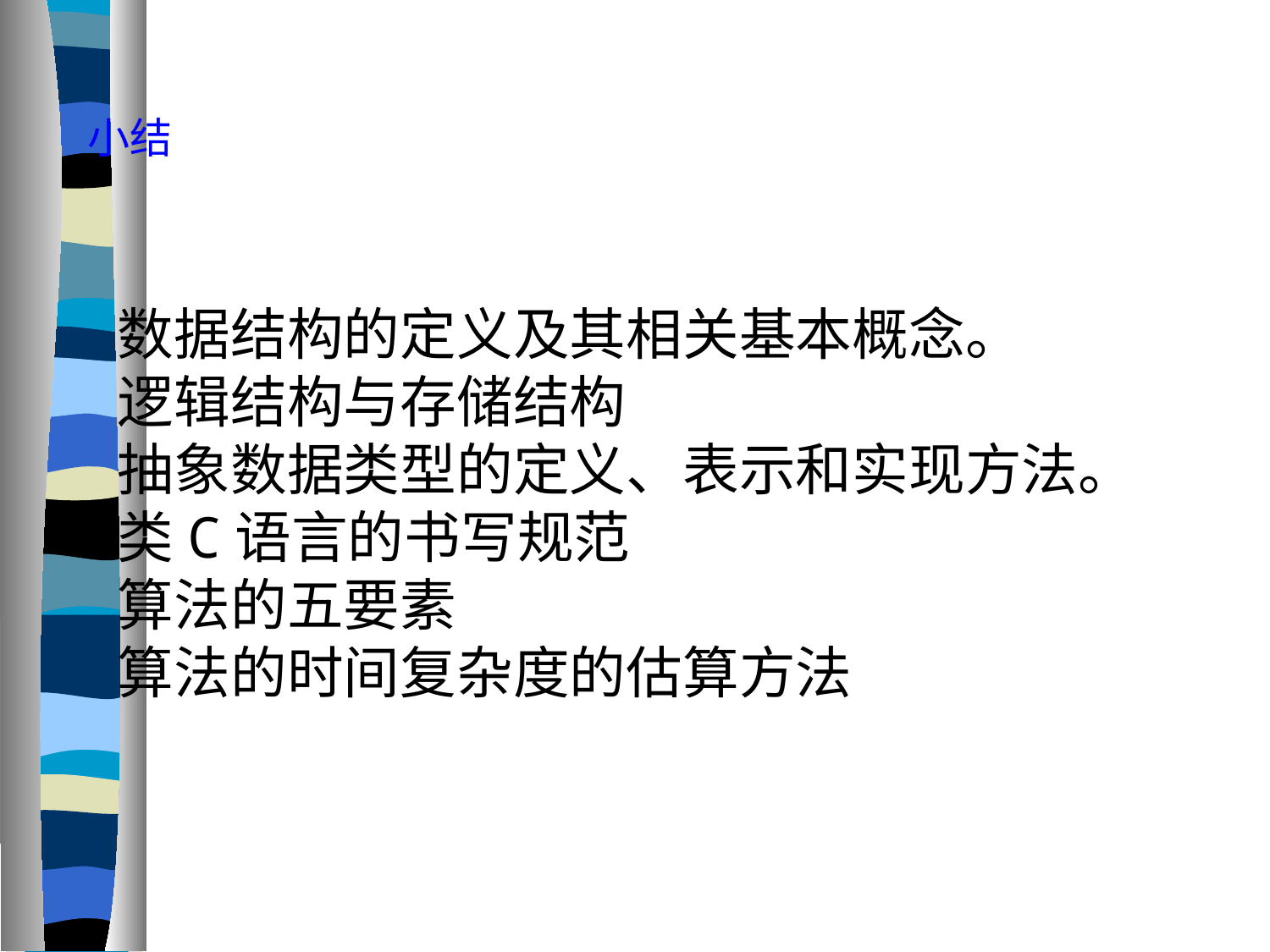

小结
数据结构的定义及其相关基本概念。
逻辑结构与存储结构
抽象数据类型的定义、表示和实现方法。
类C语言的书写规范
算法的五要素
算法的时间复杂度的估算方法